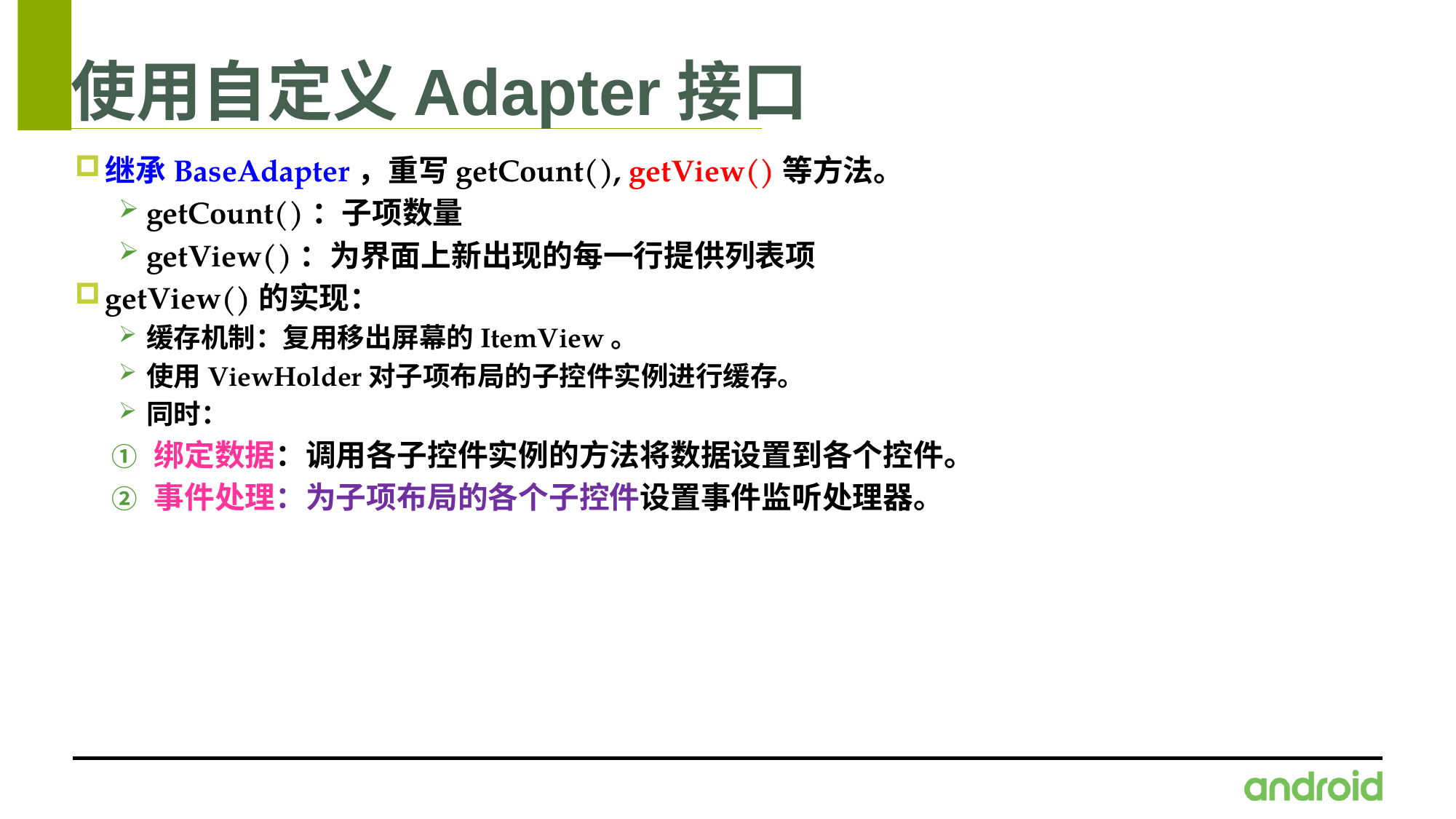

# 使用自定义Adapter接口
继承BaseAdapter，重写getCount(), getView()等方法。
getCount()：子项数量
getView()：为界面上新出现的每一行提供列表项
getView()的实现：
缓存机制：复用移出屏幕的ItemView。
使用ViewHolder对子项布局的子控件实例进行缓存。
同时：
绑定数据：调用各子控件实例的方法将数据设置到各个控件。
事件处理：为子项布局的各个子控件设置事件监听处理器。